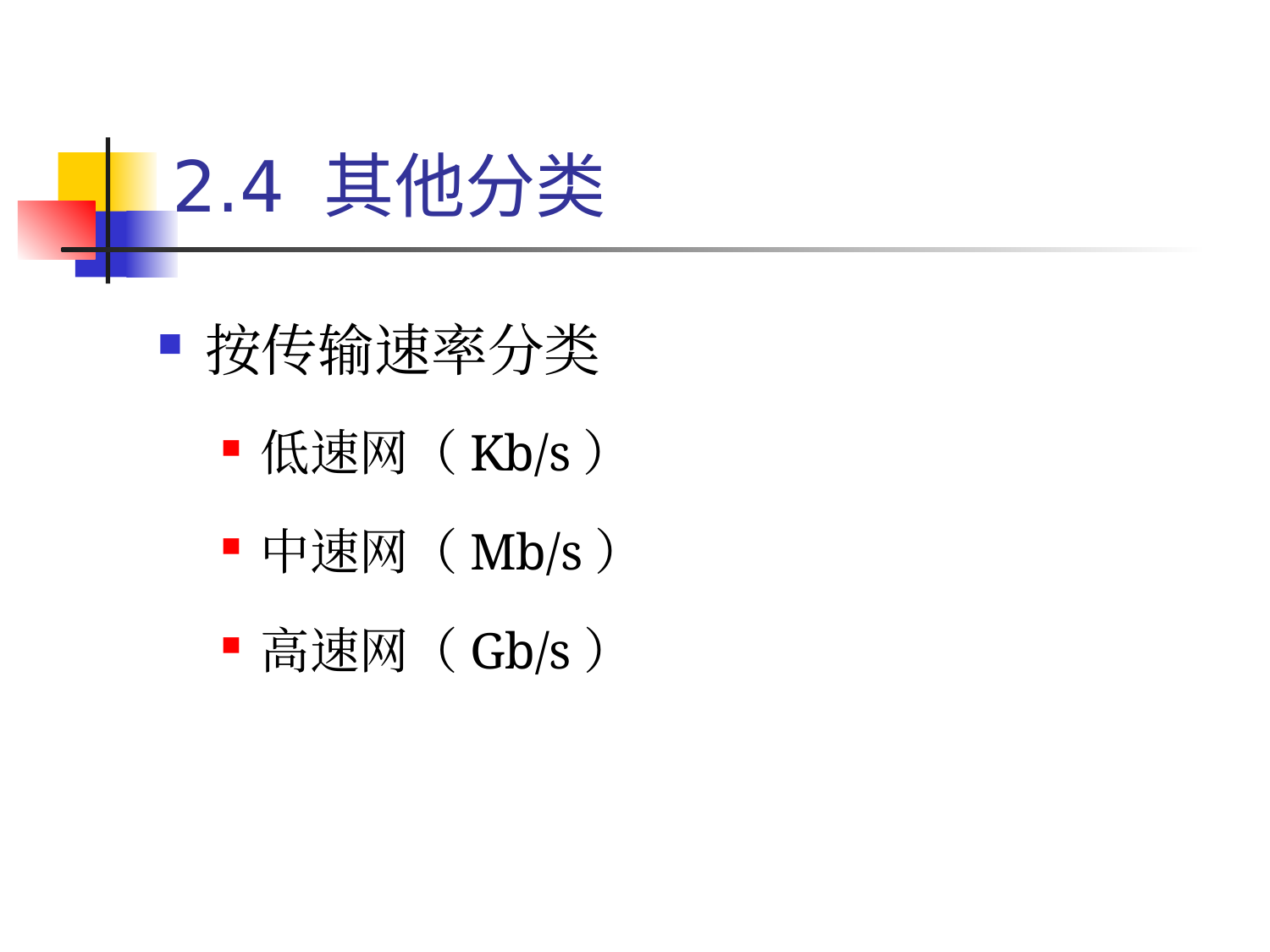

# 2.4 其他分类
按传输速率分类
低速网（Kb/s）
中速网（Mb/s）
高速网（Gb/s）